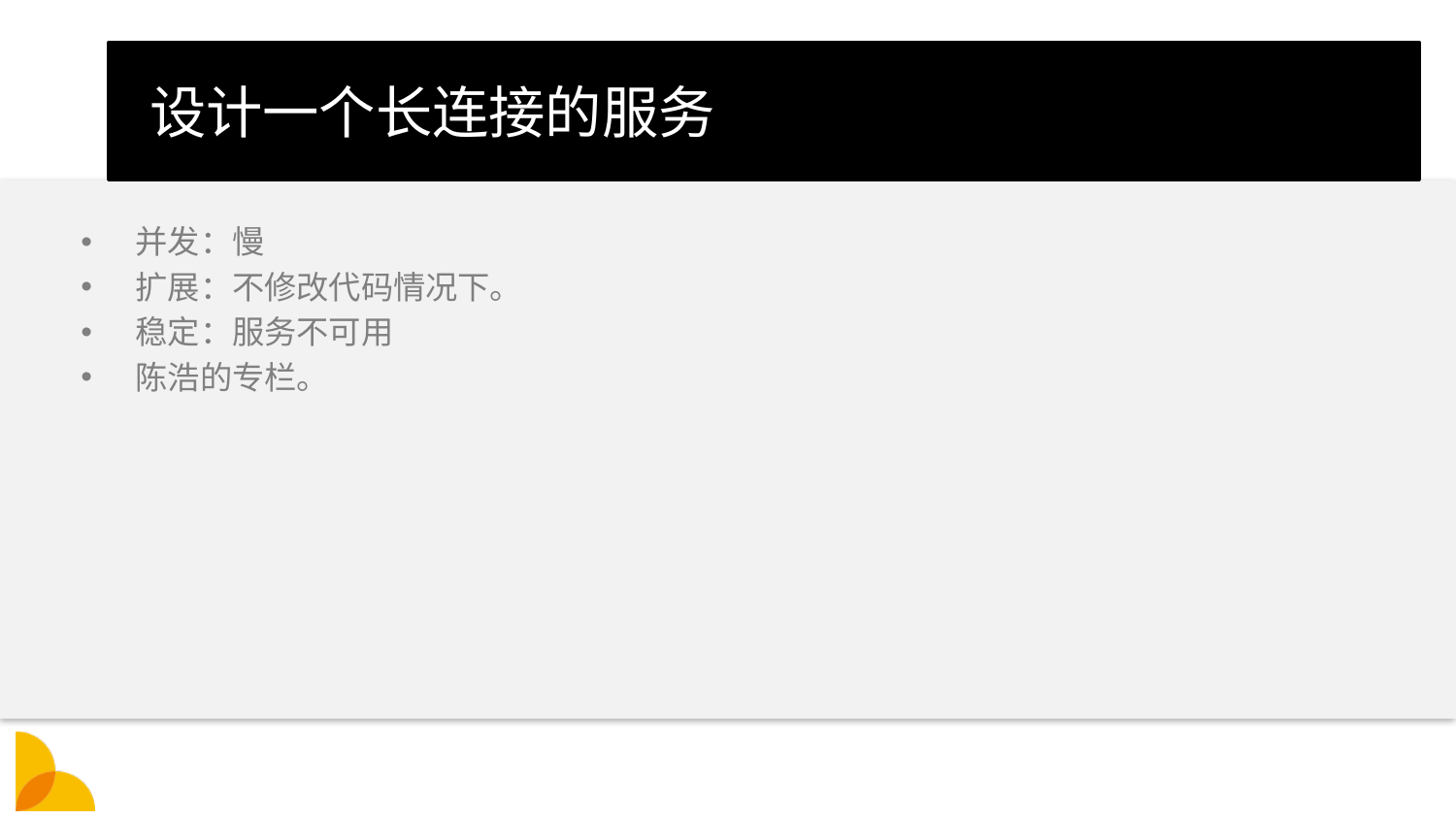

# 设计一个长连接的服务
并发：慢
扩展：不修改代码情况下。
稳定：服务不可用
陈浩的专栏。